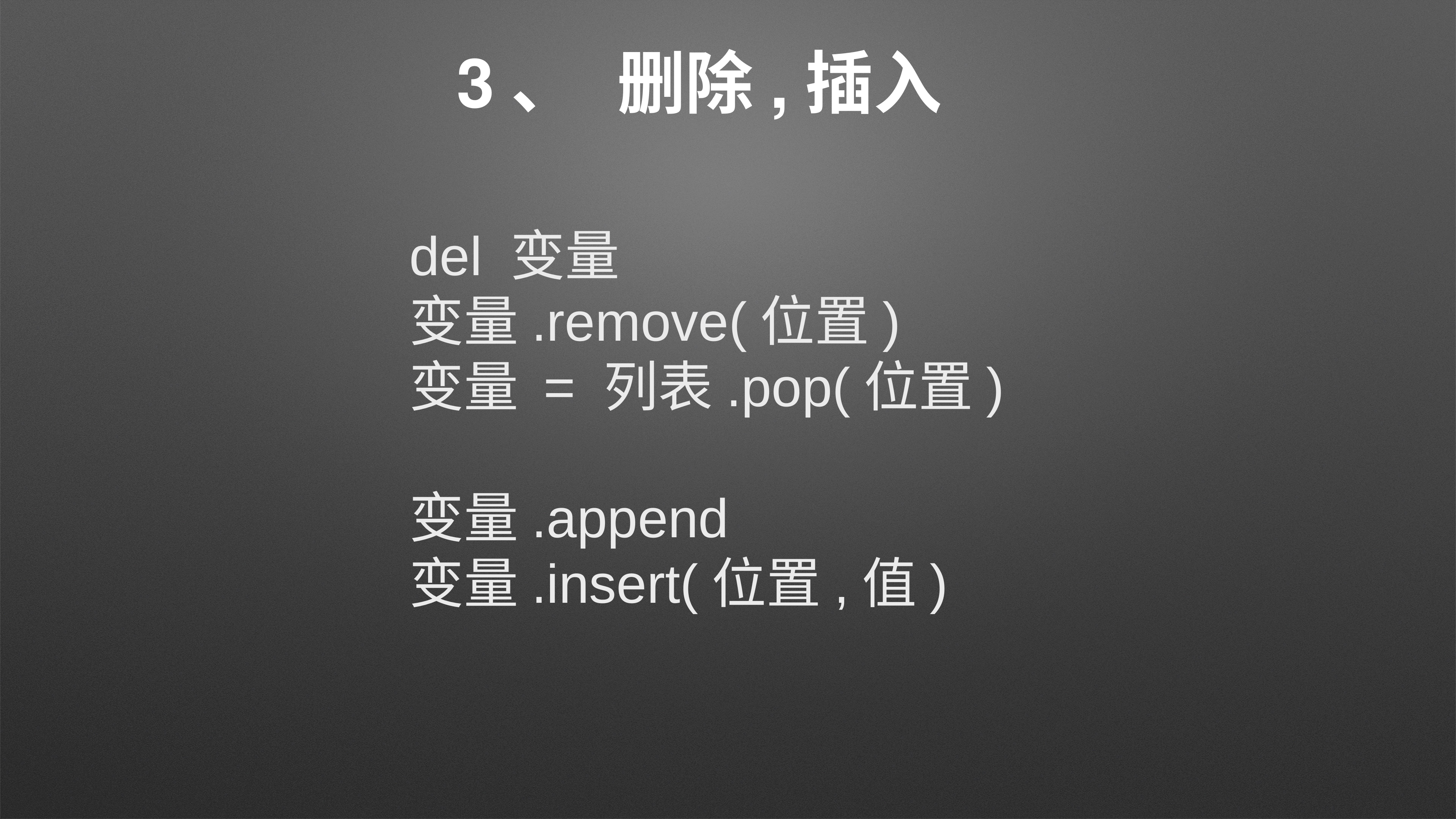

# 3、  删除,插入
del 变量
变量.remove(位置)
变量 = 列表.pop(位置)

变量.append
变量.insert(位置,值)